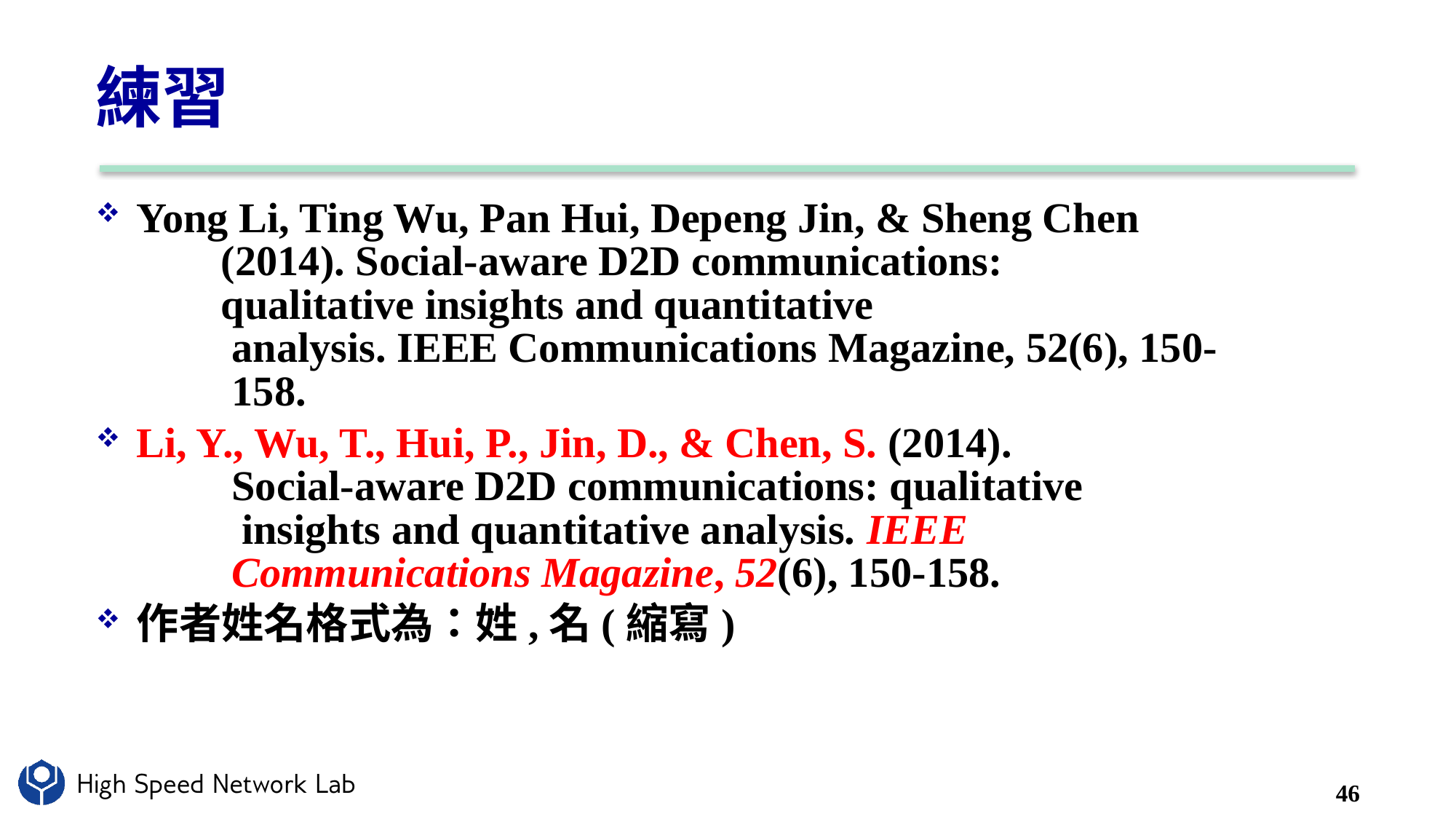

# 練習
Yong Li, Ting Wu, Pan Hui, Depeng Jin, & Sheng Chen
        (2014). Social-aware D2D communications:
        qualitative insights and quantitative
　　analysis. IEEE Communications Magazine, 52(6), 150-
　　158.
Li, Y., Wu, T., Hui, P., Jin, D., & Chen, S. (2014).
　　Social-aware D2D communications: qualitative
    　insights and quantitative analysis. IEEE
　　Communications Magazine, 52(6), 150-158.
作者姓名格式為：姓,名(縮寫)

46